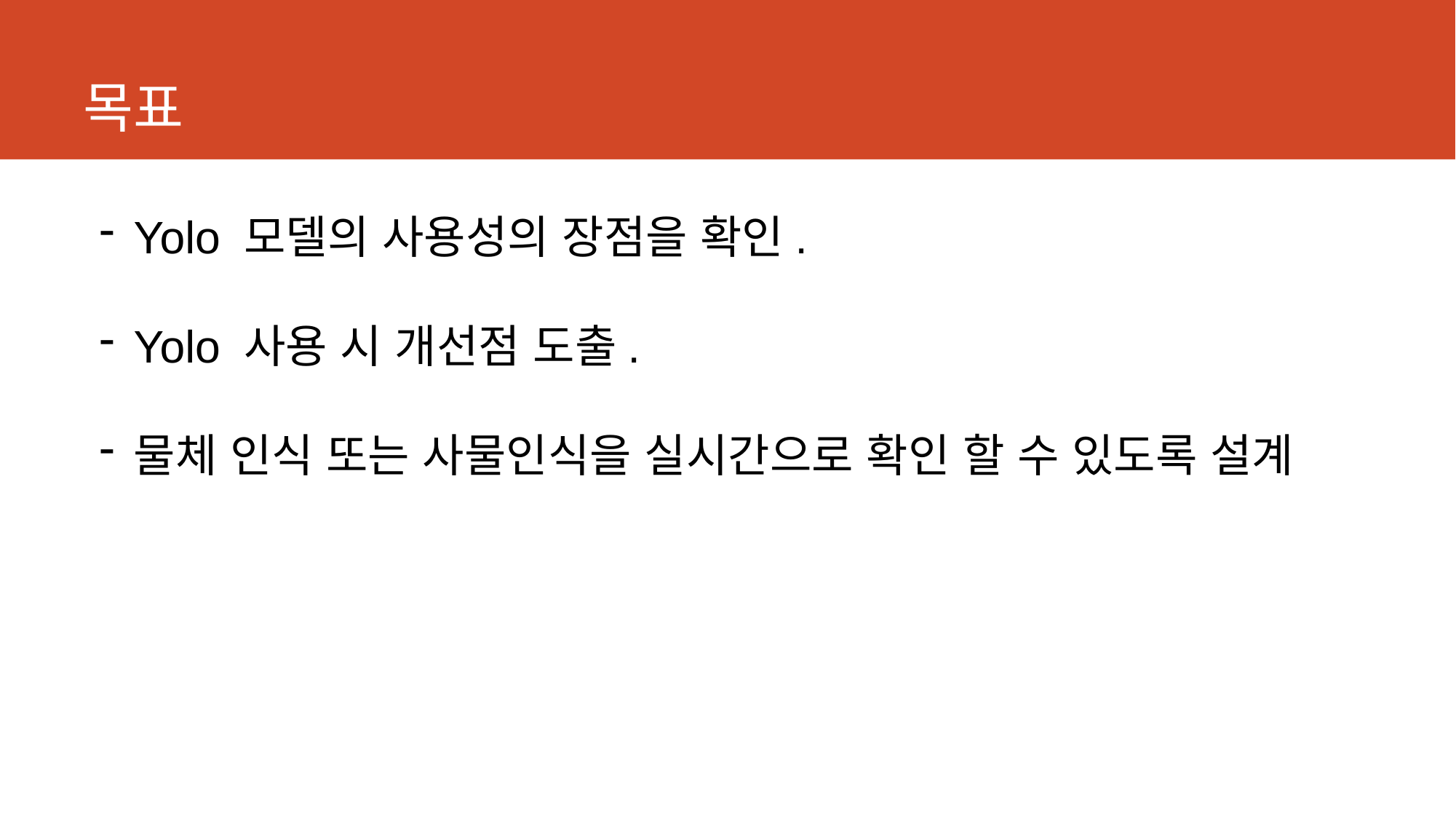

# 목표
Yolo 모델의 사용성의 장점을 확인.

Yolo 사용 시 개선점 도출.

물체 인식 또는 사물인식을 실시간으로 확인 할 수 있도록 설계